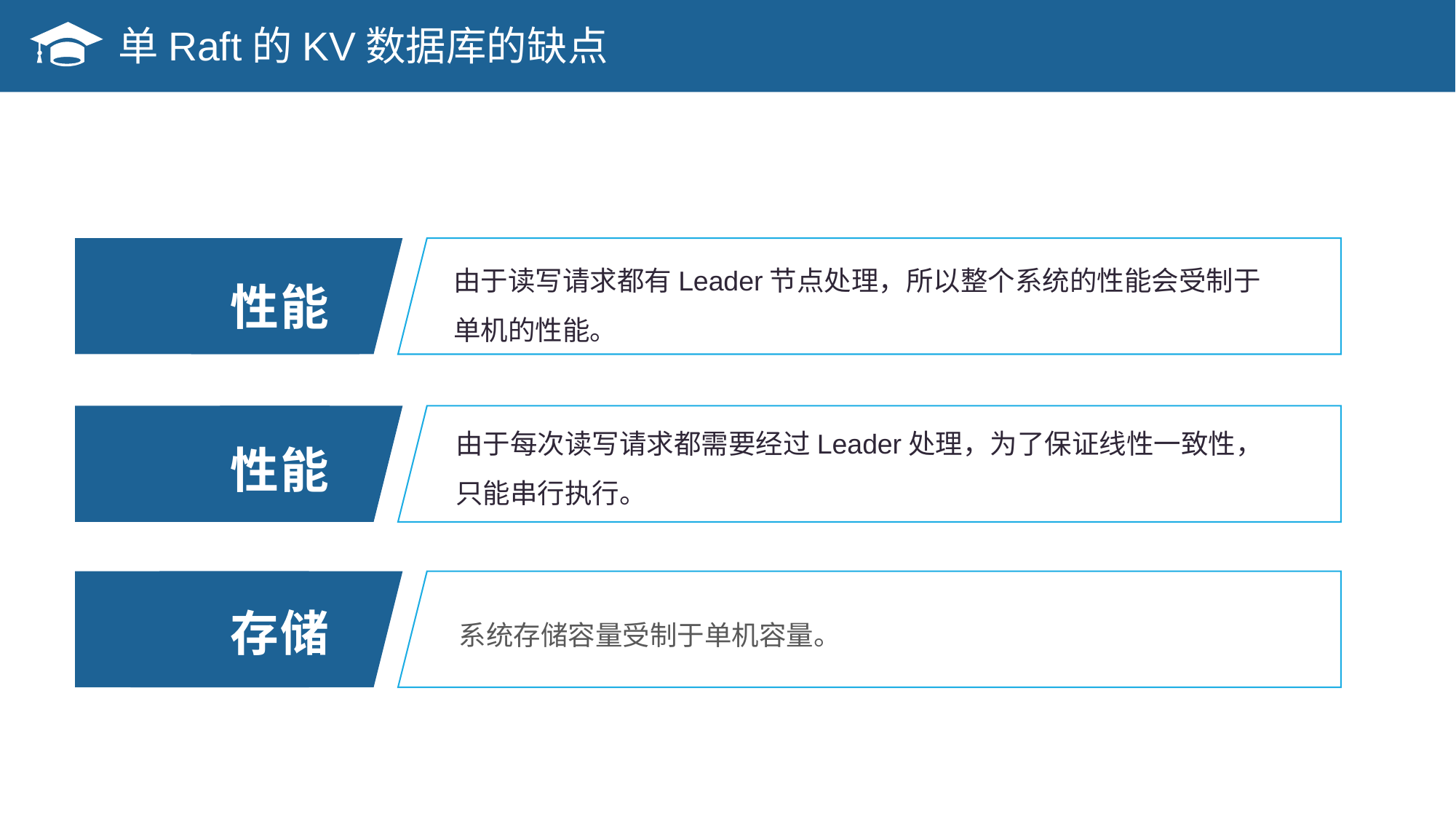

单Raft的KV数据库的缺点

性能
由于读写请求都有Leader节点处理，所以整个系统的性能会受制于单机的性能。
性能
由于每次读写请求都需要经过Leader处理，为了保证线性一致性，只能串行执行。

存储

系统存储容量受制于单机容量。